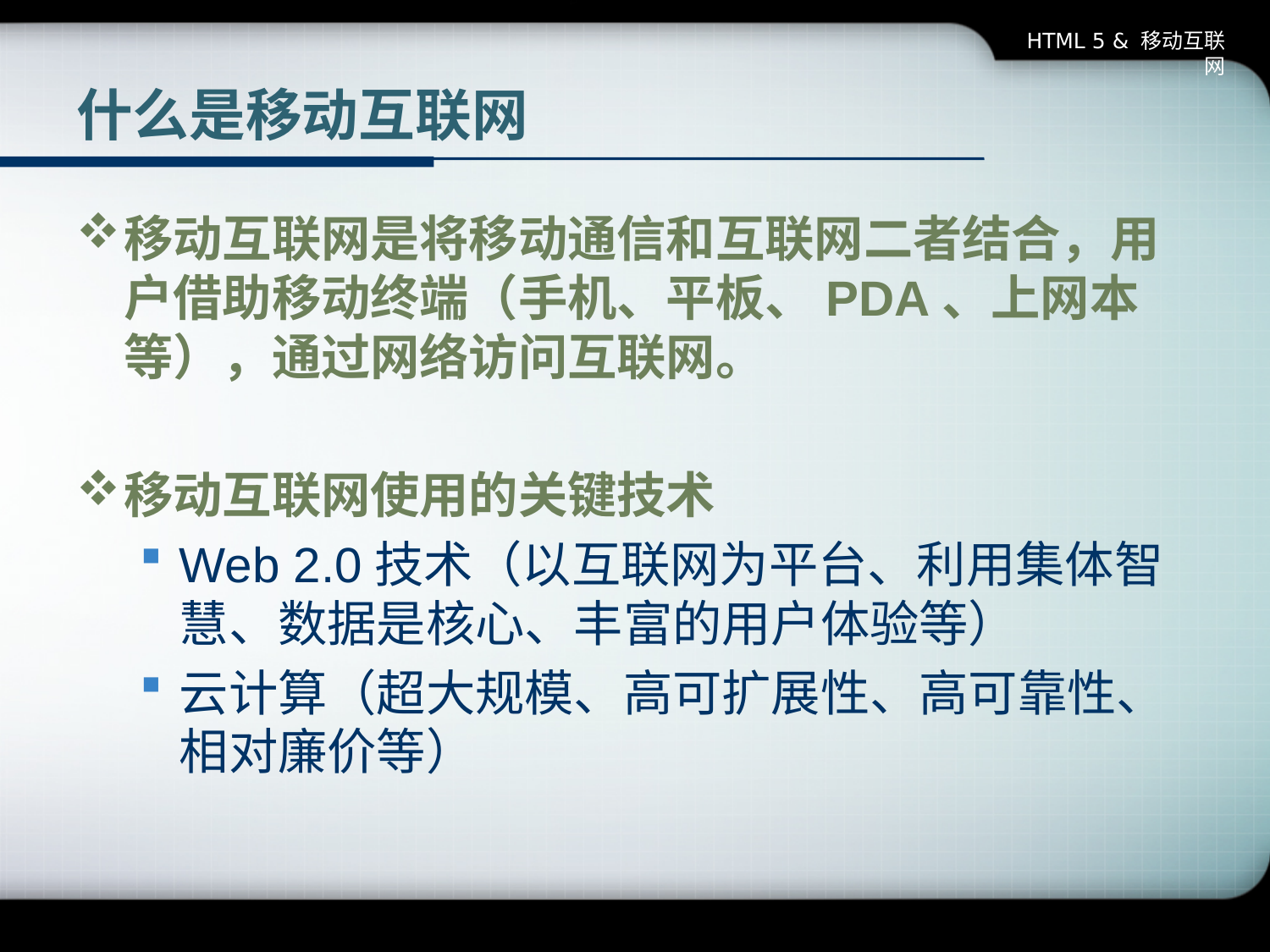

HTML 5 & 移动互联网
# 什么是移动互联网
移动互联网是将移动通信和互联网二者结合，用户借助移动终端（手机、平板、PDA、上网本等），通过网络访问互联网。

移动互联网使用的关键技术
Web 2.0技术（以互联网为平台、利用集体智慧、数据是核心、丰富的用户体验等）
云计算（超大规模、高可扩展性、高可靠性、相对廉价等）